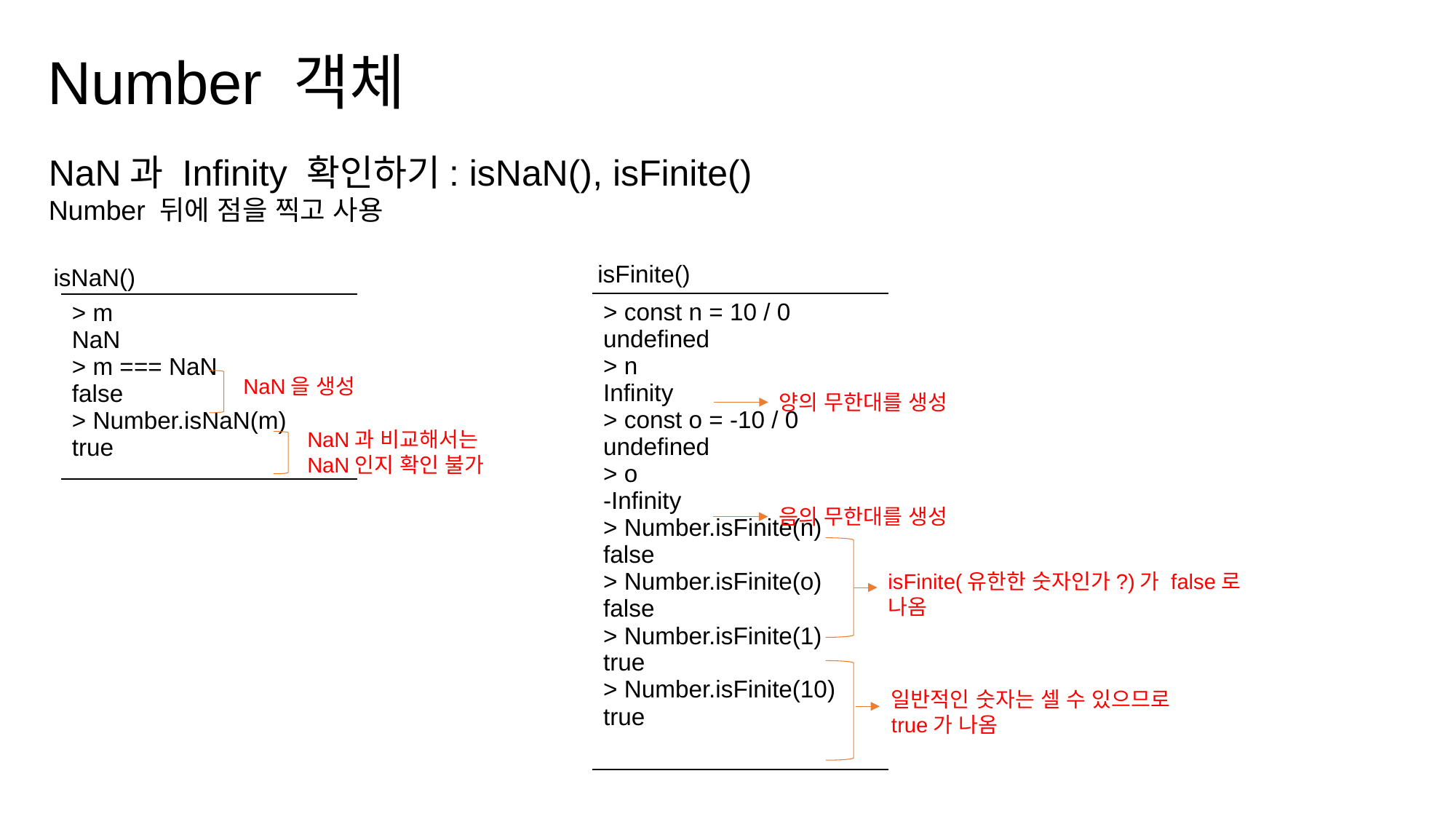

Number 객체
NaN과 Infinity 확인하기: isNaN(), isFinite()
Number 뒤에 점을 찍고 사용
isFinite()
isNaN()
| > const n = 10 / 0 undefined > n Infinity > const o = -10 / 0 undefined > o -Infinity > Number.isFinite(n) false > Number.isFinite(o) false > Number.isFinite(1) true > Number.isFinite(10) true |
| --- |
| > m NaN > m === NaN false > Number.isNaN(m) true |
| --- |
NaN을 생성

양의 무한대를 생성
NaN과 비교해서는 NaN인지 확인 불가

음의 무한대를 생성

isFinite(유한한 숫자인가?)가 false로 나옴

일반적인 숫자는 셀 수 있으므로
true가 나옴